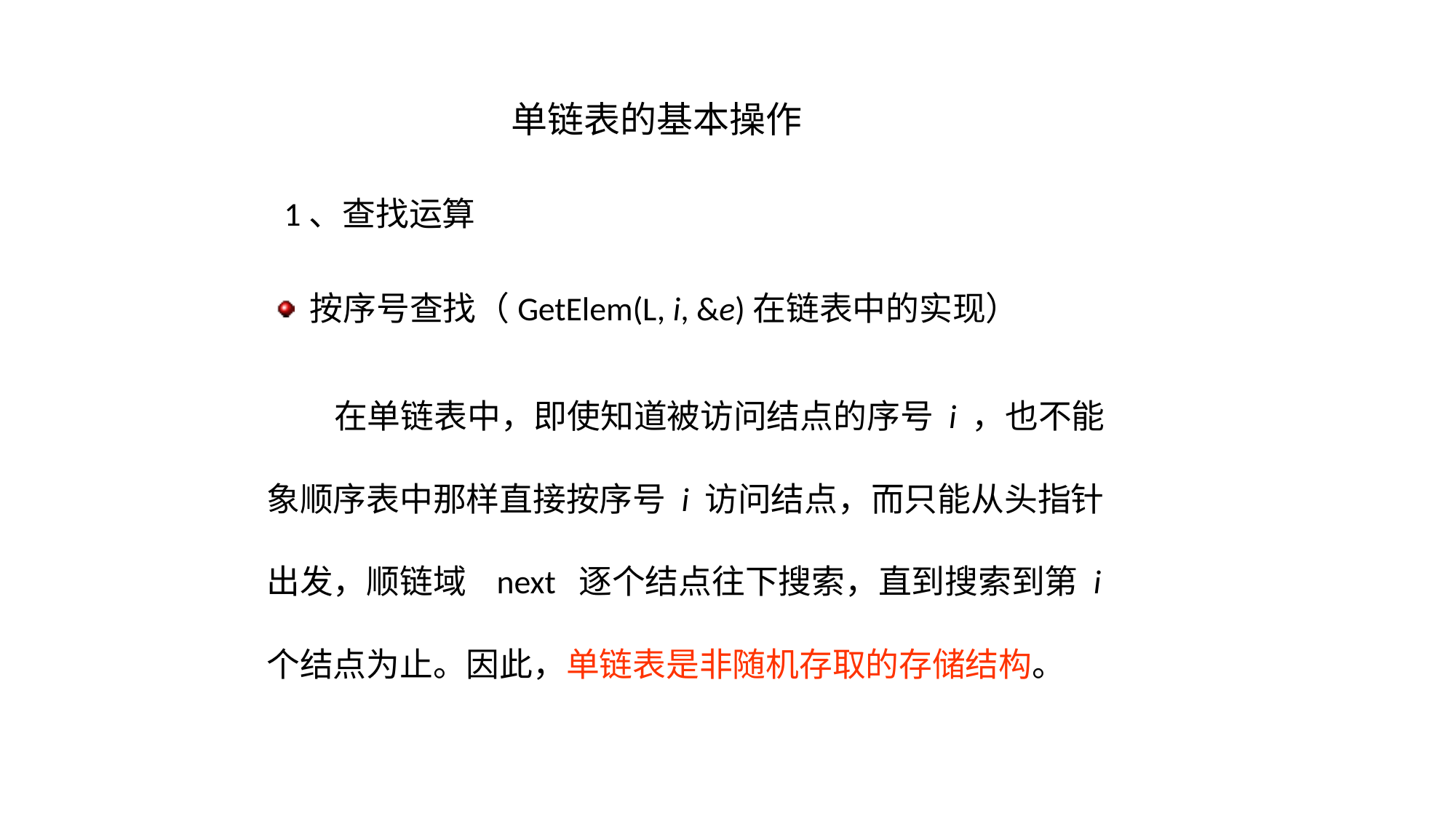

单链表的基本操作
  1、查找运算
 按序号查找（GetElem(L, i, &e)在链表中的实现）
        在单链表中，即使知道被访问结点的序号 i ，也不能
象顺序表中那样直接按序号 i 访问结点，而只能从头指针
出发，顺链域   next  逐个结点往下搜索，直到搜索到第 i
个结点为止。因此，单链表是非随机存取的存储结构。